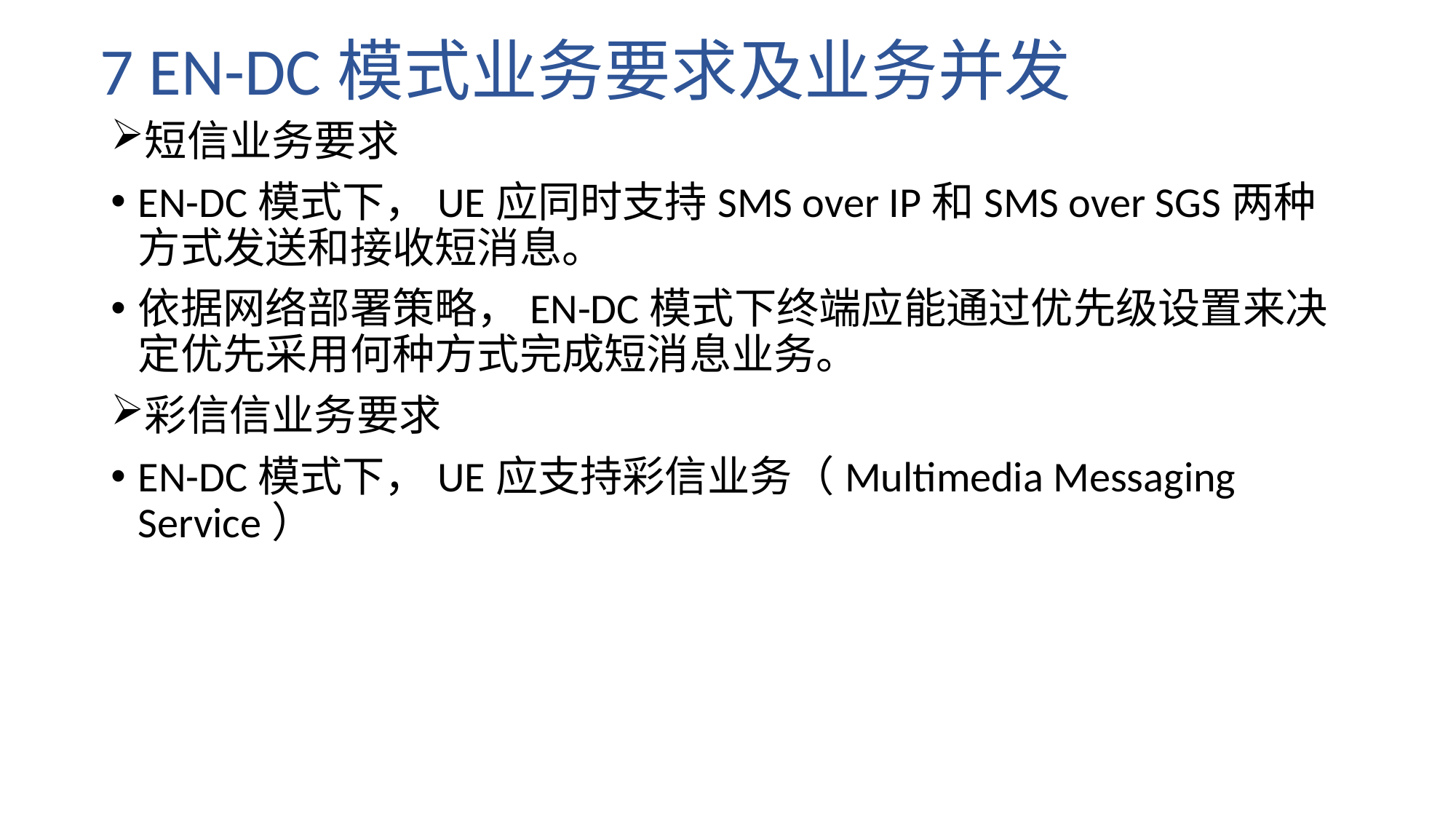

# 7 EN-DC模式业务要求及业务并发
短信业务要求
EN-DC模式下，UE应同时支持SMS over IP和SMS over SGS两种方式发送和接收短消息。
依据网络部署策略，EN-DC模式下终端应能通过优先级设置来决定优先采用何种方式完成短消息业务。
彩信信业务要求
EN-DC模式下，UE应支持彩信业务（Multimedia Messaging Service）